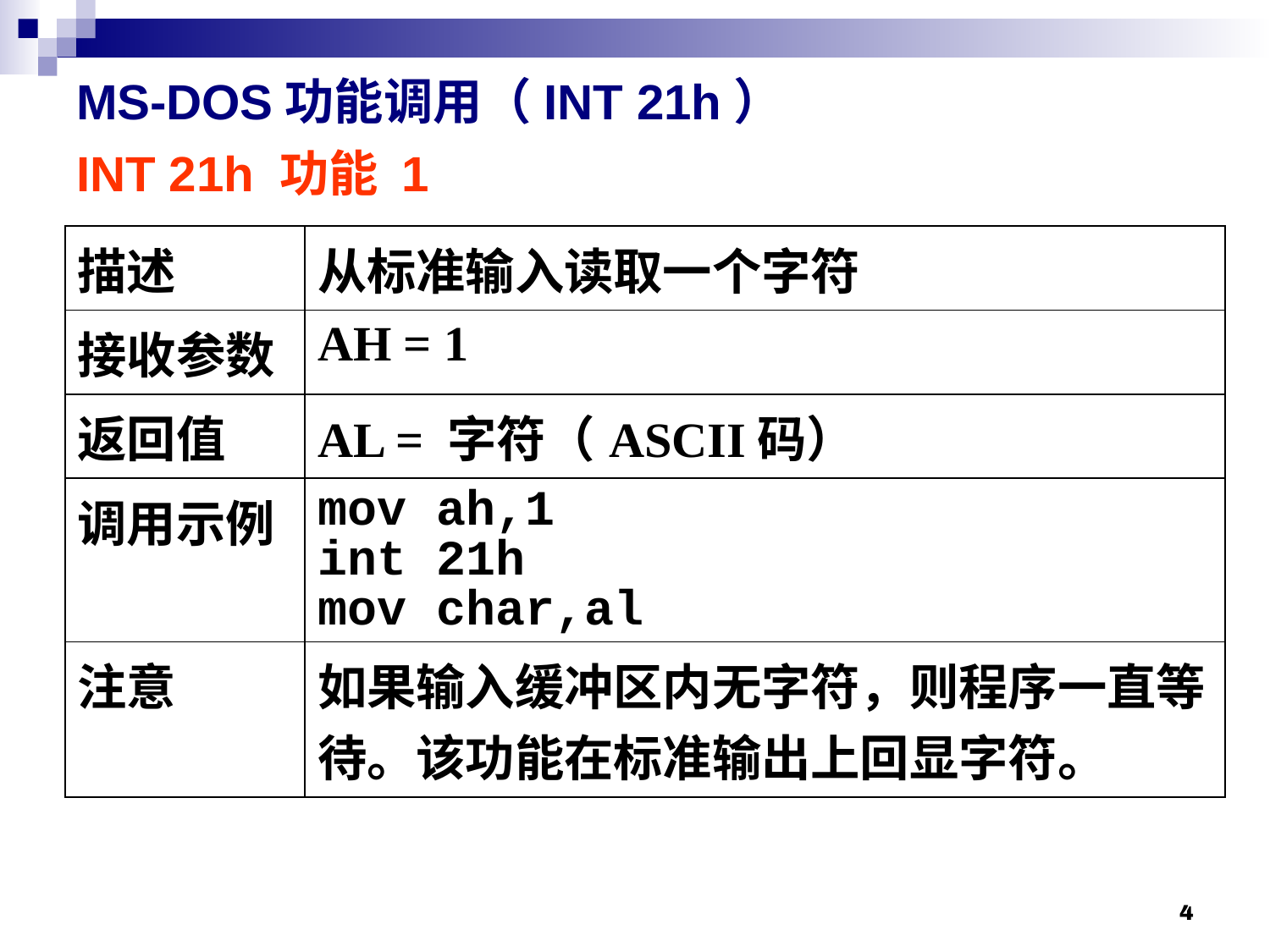

# MS-DOS功能调用（INT 21h）
INT 21h 功能 1
| 描述 | 从标准输入读取一个字符 |
| --- | --- |
| 接收参数 | AH = 1 |
| 返回值 | AL = 字符（ASCII码） |
| 调用示例 | mov ah,1 int 21h mov char,al |
| 注意 | 如果输入缓冲区内无字符，则程序一直等待。该功能在标准输出上回显字符。 |
4